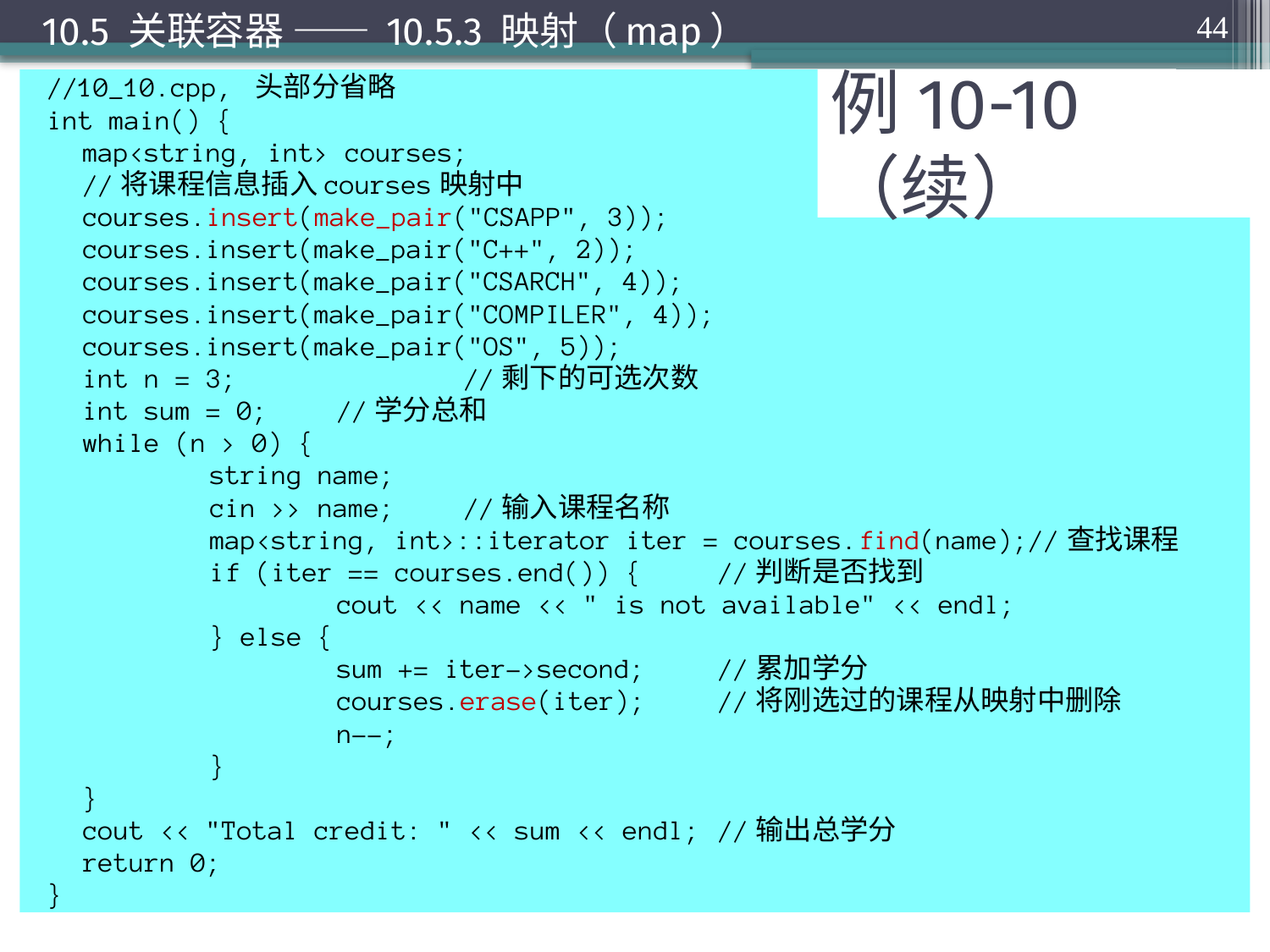

10.5 关联容器 —— 10.5.3 映射（map）
44
//10_10.cpp, 头部分省略
int main() {
	map<string, int> courses;
	//将课程信息插入courses映射中
	courses.insert(make_pair("CSAPP", 3));
	courses.insert(make_pair("C++", 2));
	courses.insert(make_pair("CSARCH", 4));
	courses.insert(make_pair("COMPILER", 4));
	courses.insert(make_pair("OS", 5));
	int n = 3;		//剩下的可选次数
	int sum = 0;	//学分总和
	while (n > 0) {
		string name;
		cin >> name;	//输入课程名称
		map<string, int>::iterator iter = courses.find(name);//查找课程
		if (iter == courses.end()) {	//判断是否找到
			cout << name << " is not available" << endl;
		} else {
			sum += iter->second;	//累加学分
			courses.erase(iter);	//将刚选过的课程从映射中删除
			n--;
		}
	}
	cout << "Total credit: " << sum << endl;	//输出总学分
	return 0;
}
# 例10-10（续）